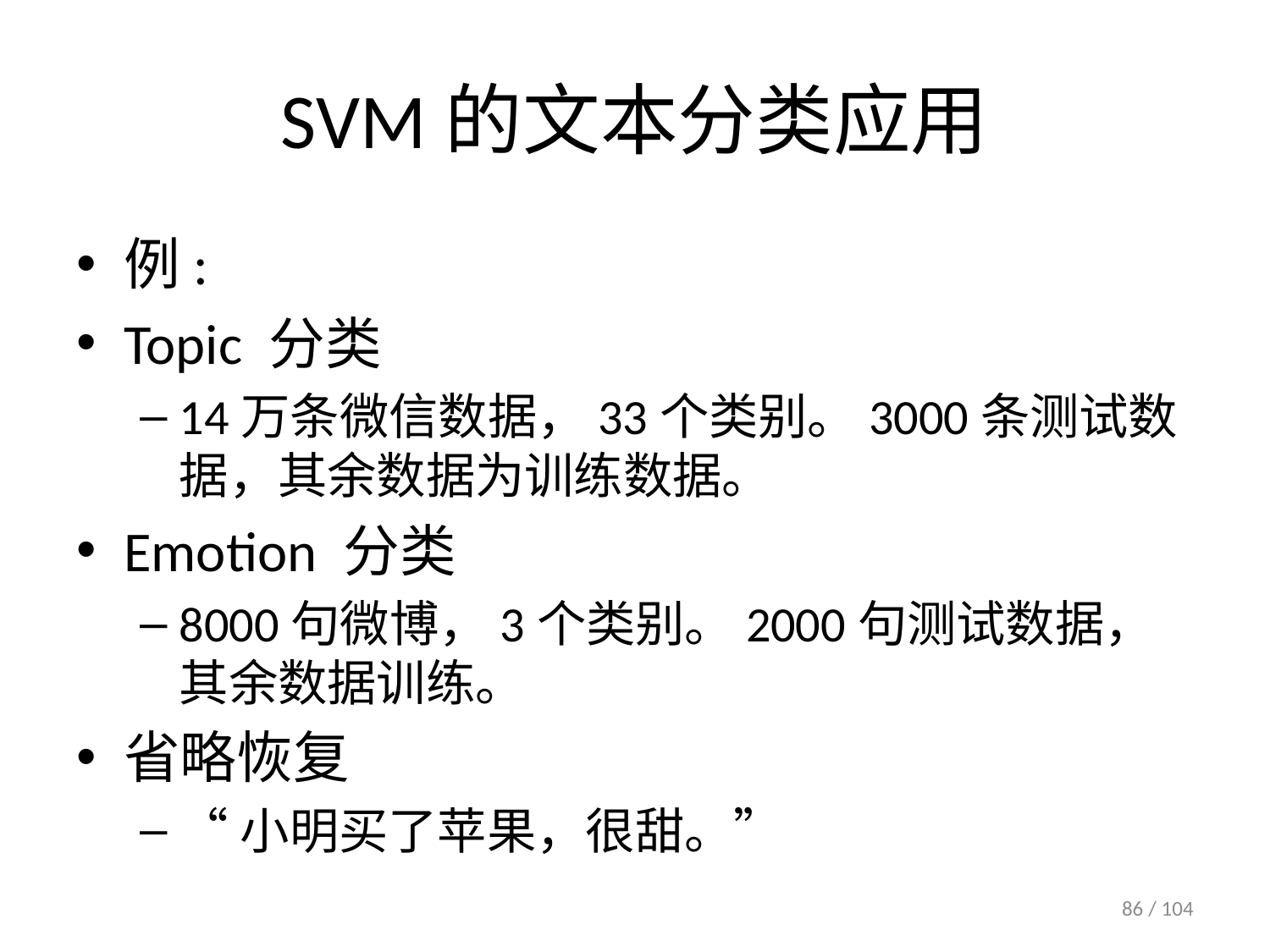

# SVM的文本分类应用
例:
Topic 分类
14万条微信数据，33个类别。3000条测试数据，其余数据为训练数据。
Emotion 分类
8000句微博，3个类别。2000句测试数据，其余数据训练。
省略恢复
“小明买了苹果，很甜。”

86